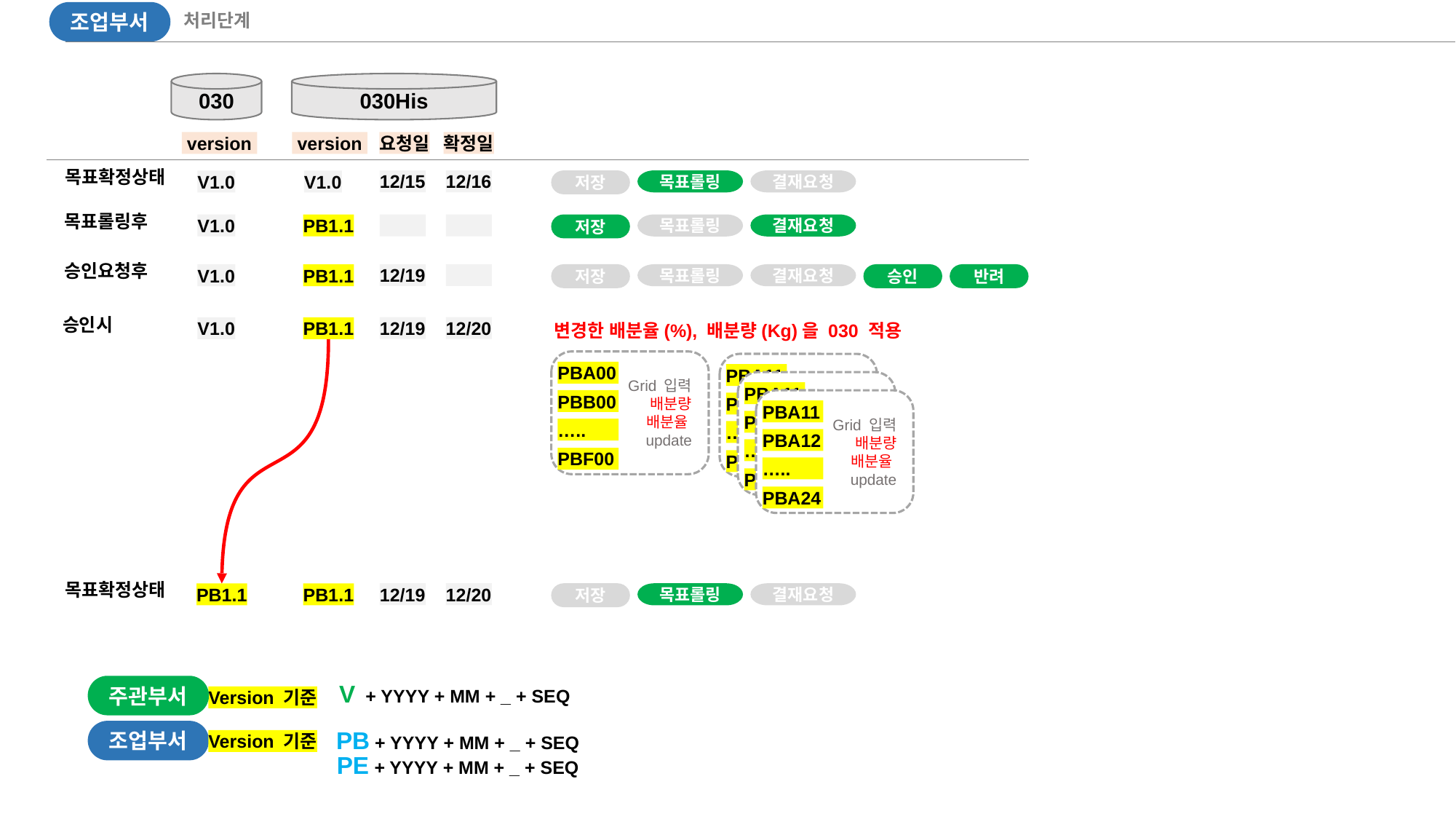

조업부서
처리단계
030
030His
 version
 version
요청일
확정일
목표확정상태
12/15
12/16
저장
목표롤링
결재요청
V1.0
V1.0
목표롤링후
12/15
12/16
저장
목표롤링
결재요청
V1.0
PB1.1
승인요청후
12/19
12/16
저장
목표롤링
결재요청
승인
반려
V1.0
PB1.1
승인시
12/19
12/20
V1.0
PB1.1
변경한 배분율(%), 배분량(Kg)을 030 적용
Grid 입력
배분량
배분율
update
PBA00
PBB00
…..
PBF00
Grid 입력
배분량
배분율
update
PBA11
PBA12
…..
PBA24
Grid 입력
배분량
배분율
update
PBA11
PBA12
…..
PBA24
Grid 입력
배분량
배분율
update
PBA11
PBA12
…..
PBA24
목표확정상태
12/19
12/20
저장
목표롤링
결재요청
PB1.1
PB1.1
주관부서
V  + YYYY + MM + _ + SEQ
Version 기준
조업부서
PB + YYYY + MM + _ + SEQ
Version 기준
PE + YYYY + MM + _ + SEQ